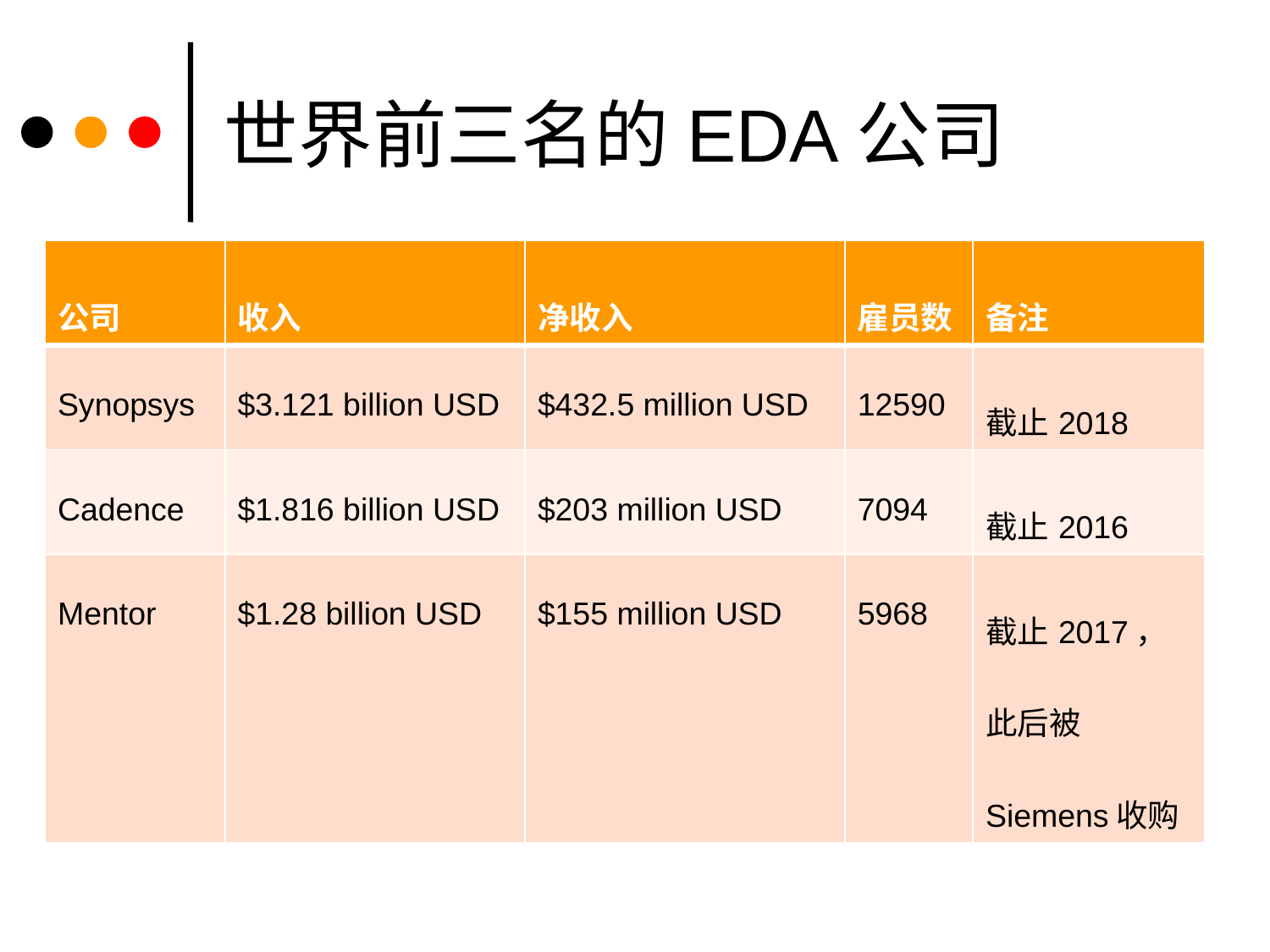

# 世界前三名的EDA公司
| 公司 | 收入 | 净收入 | 雇员数 | 备注 |
| --- | --- | --- | --- | --- |
| Synopsys | $3.121 billion USD | $432.5 million USD | 12590 | 截止2018 |
| Cadence | $1.816 billion USD | $203 million USD | 7094 | 截止2016 |
| Mentor | $1.28 billion USD | $155 million USD | 5968 | 截止2017，此后被Siemens收购 |